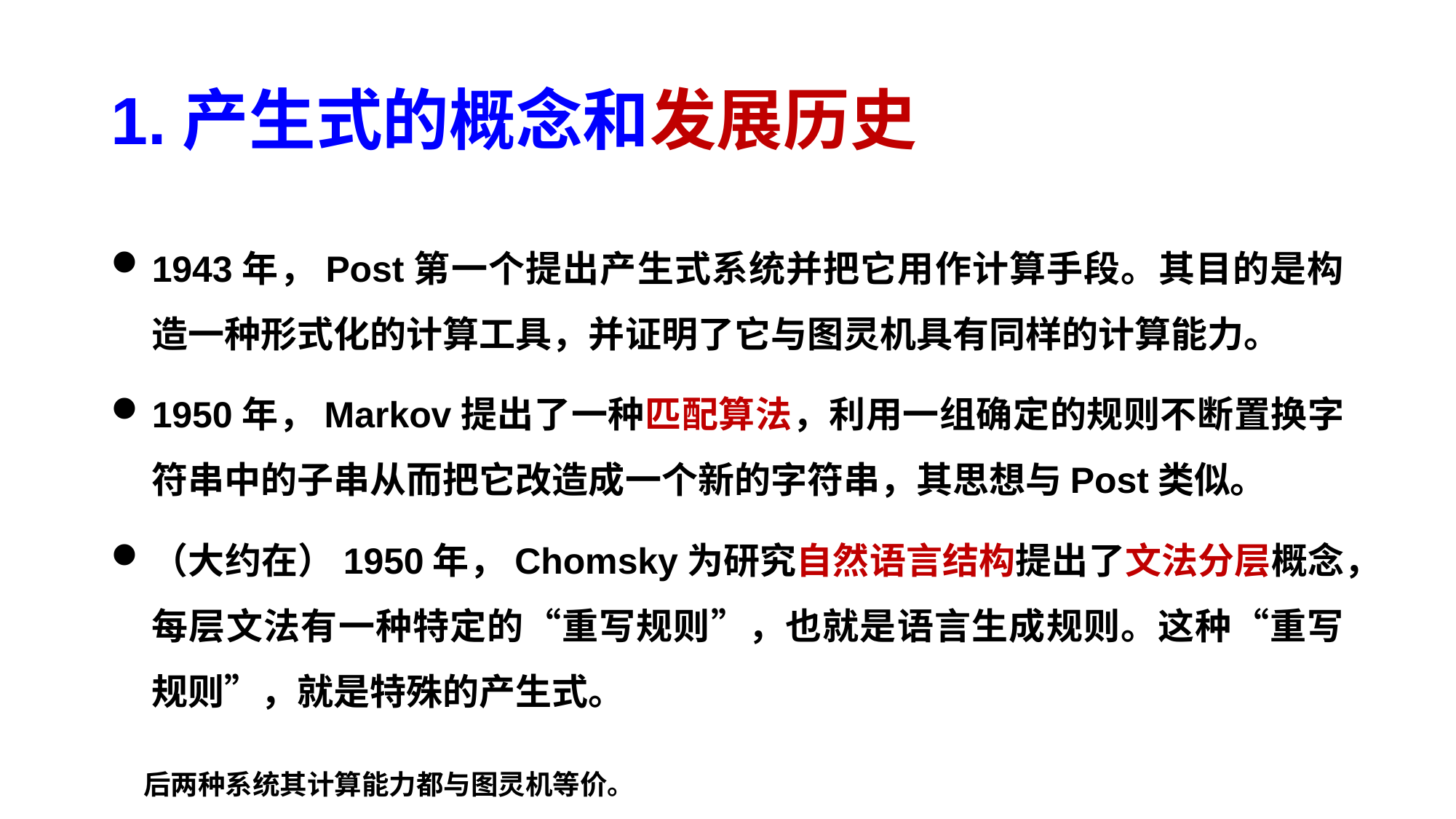

# 1.产生式的概念和发展历史
1943年，Post第一个提出产生式系统并把它用作计算手段。其目的是构造一种形式化的计算工具，并证明了它与图灵机具有同样的计算能力。
1950年，Markov提出了一种匹配算法，利用一组确定的规则不断置换字符串中的子串从而把它改造成一个新的字符串，其思想与Post类似。
（大约在）1950年，Chomsky为研究自然语言结构提出了文法分层概念，每层文法有一种特定的“重写规则”，也就是语言生成规则。这种“重写规则”，就是特殊的产生式。

后两种系统其计算能力都与图灵机等价。